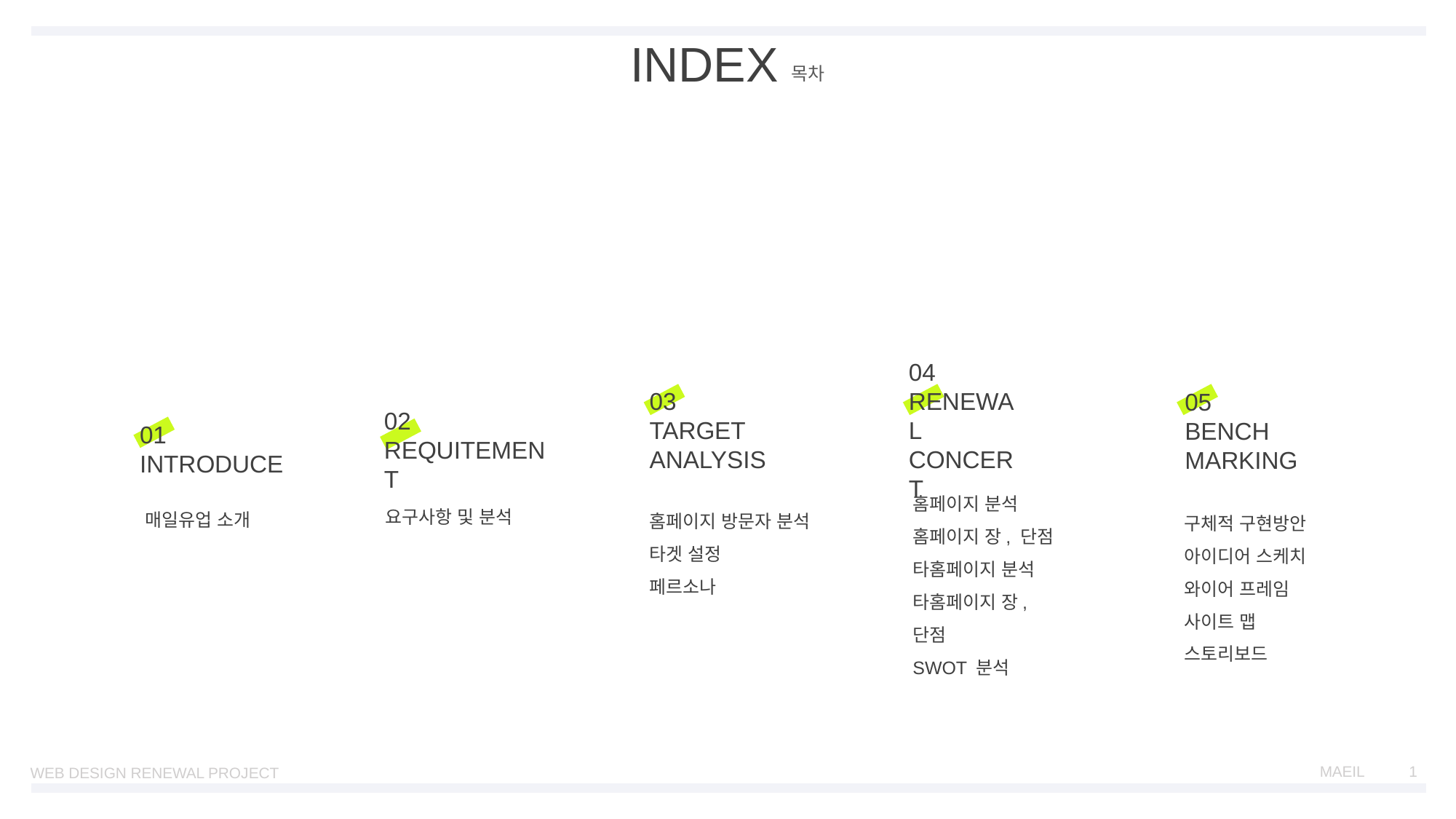

INDEX
목차
04
RENEWAL
CONCERT
홈페이지 분석
홈페이지 장, 단점
타홈페이지 분석
타홈페이지 장, 단점
SWOT 분석
05
BENCH
MARKING
구체적 구현방안
아이디어 스케치
와이어 프레임
사이트 맵
스토리보드
03
TARGET
ANALYSIS
홈페이지 방문자 분석
타겟 설정
페르소나

02
REQUITEMENT
요구사항 및 분석
01 INTRODUCE
매일유업 소개

MAEIL
1
WEB DESIGN RENEWAL PROJECT